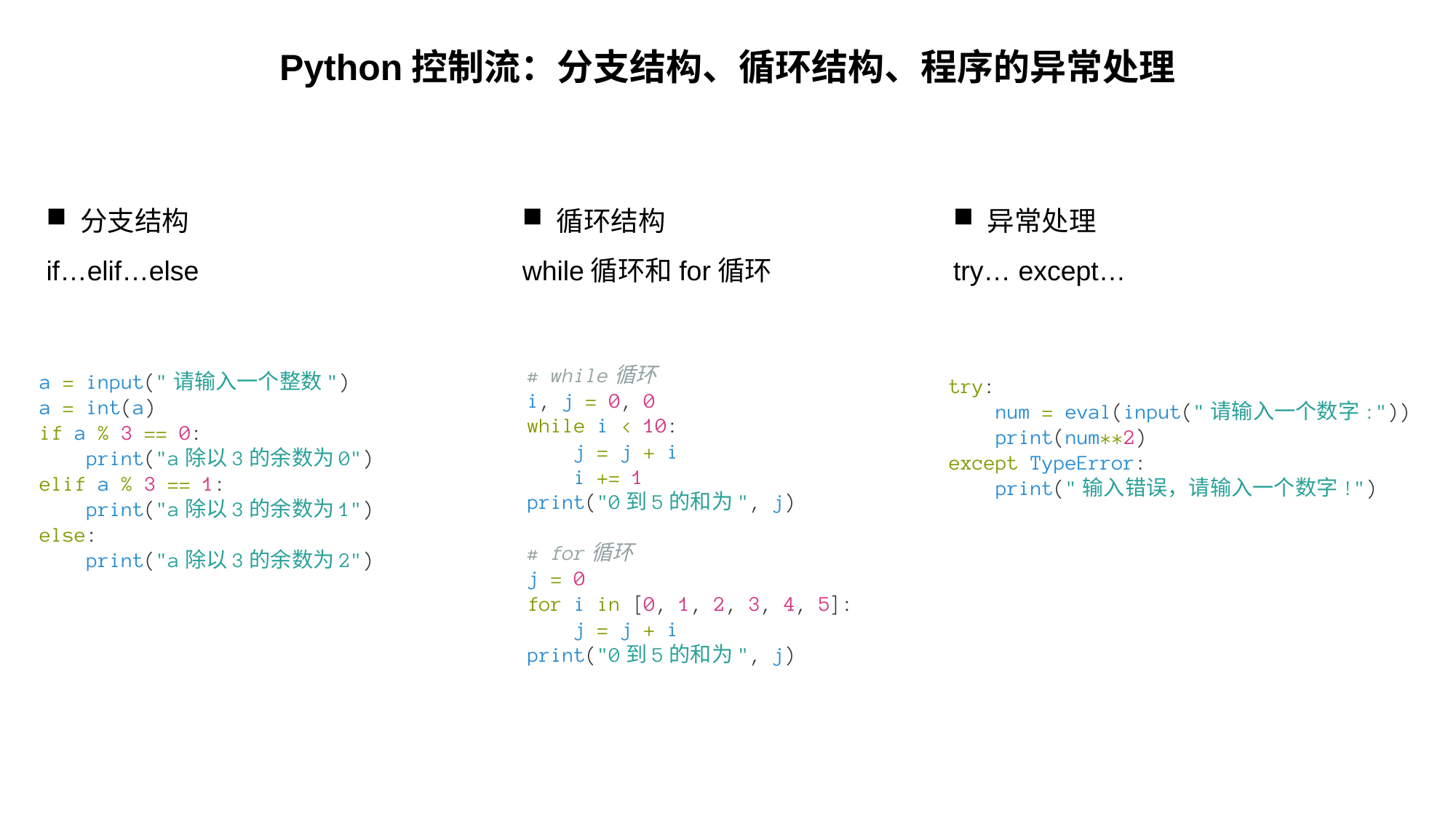

Python控制流：分支结构、循环结构、程序的异常处理
分支结构
if…elif…else
循环结构
while循环和for循环
异常处理
try… except…
# while循环
i, j = 0, 0
while i < 10:
    j = j + i
    i += 1
print("0到5的和为", j)
# for循环
j = 0
for i in [0, 1, 2, 3, 4, 5]:
    j = j + i
print("0到5的和为", j)

a = input("请输入一个整数")
a = int(a)
if a % 3 == 0:
    print("a除以3的余数为0")
elif a % 3 == 1:
    print("a除以3的余数为1")
else:
    print("a除以3的余数为2")
try:
    num = eval(input("请输入一个数字:"))
    print(num**2)
except TypeError:
    print("输入错误，请输入一个数字!")